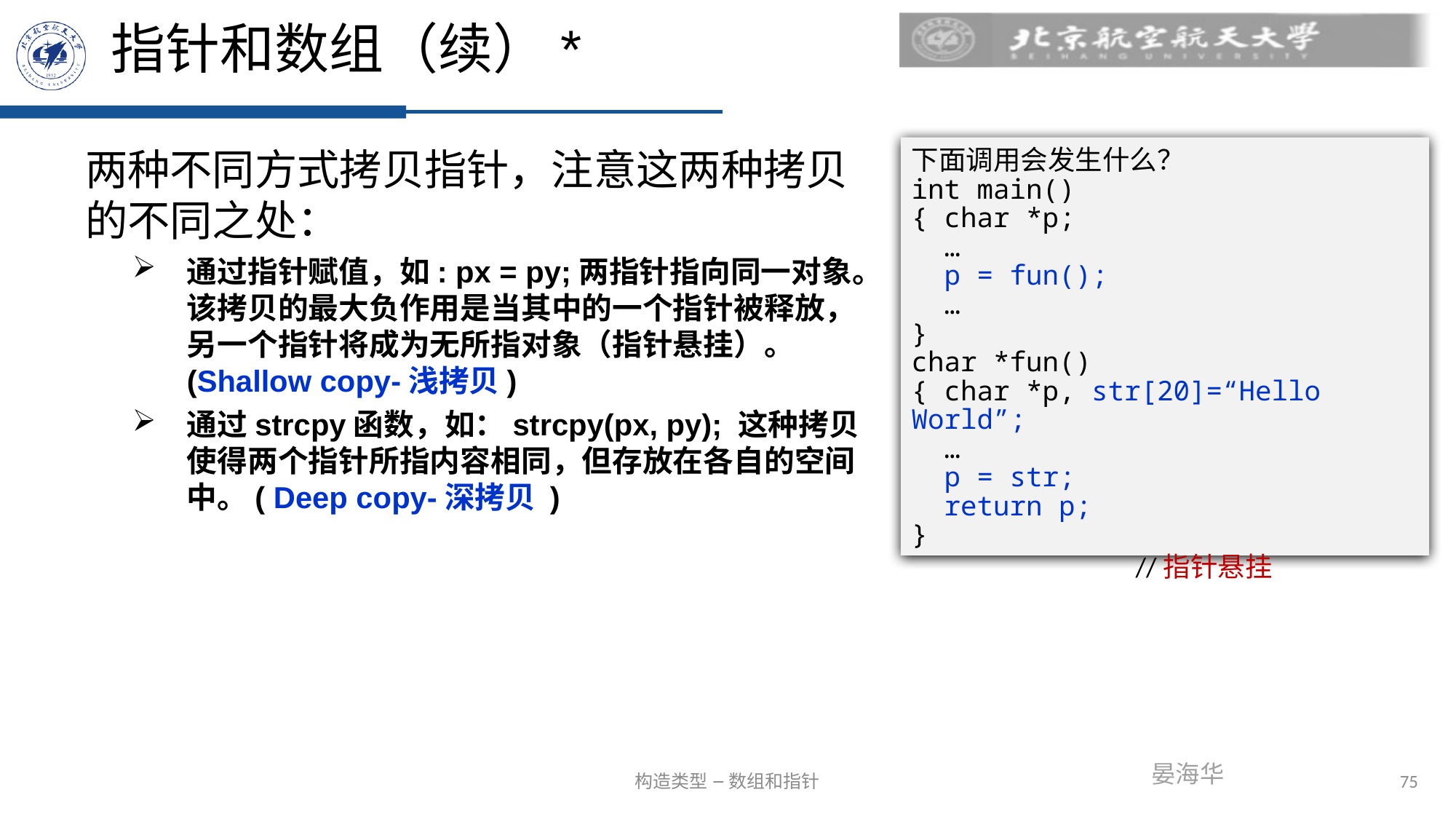

# 指针和数组（续）*
两种不同方式拷贝指针，注意这两种拷贝的不同之处：
通过指针赋值，如: px = py;两指针指向同一对象。该拷贝的最大负作用是当其中的一个指针被释放，另一个指针将成为无所指对象（指针悬挂）。(Shallow copy-浅拷贝)
通过strcpy函数，如：strcpy(px, py); 这种拷贝使得两个指针所指内容相同，但存放在各自的空间中。( Deep copy-深拷贝 )
下面调用会发生什么？
int main()
{ char *p;
  …
  p = fun();
  …
}
char *fun()
{ char *p, str[20]=“Hello World”;
  …
  p = str;
  return p;
}
//指针悬挂
75
构造类型 – 数组和指针